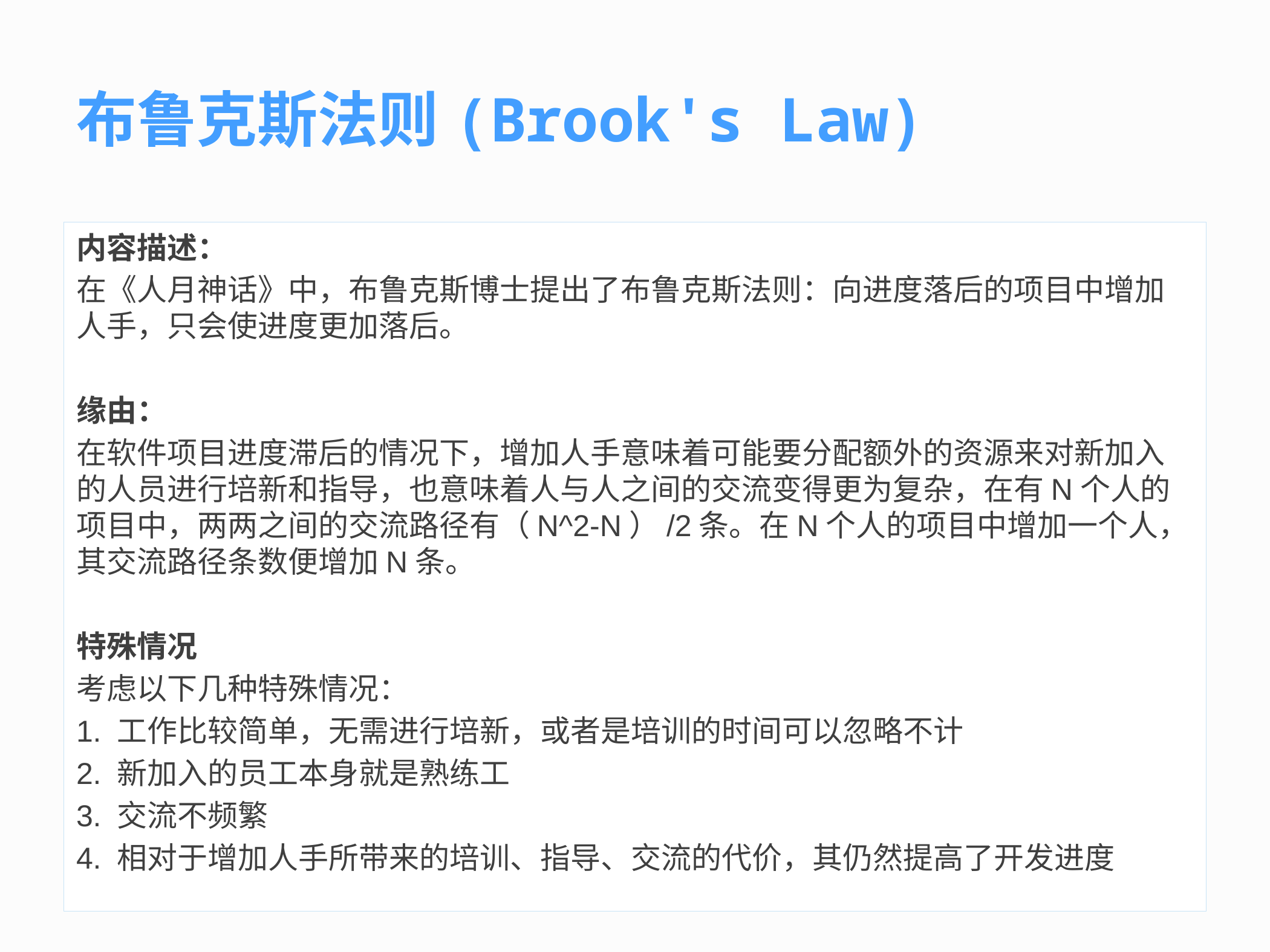

# 布鲁克斯法则(Brook's Law)
内容描述：
在《人月神话》中，布鲁克斯博士提出了布鲁克斯法则：向进度落后的项目中增加人手，只会使进度更加落后。

缘由：
在软件项目进度滞后的情况下，增加人手意味着可能要分配额外的资源来对新加入的人员进行培新和指导，也意味着人与人之间的交流变得更为复杂，在有N个人的项目中，两两之间的交流路径有（N^2-N）/2条。在N个人的项目中增加一个人，其交流路径条数便增加N条。

特殊情况
考虑以下几种特殊情况：
1. 工作比较简单，无需进行培新，或者是培训的时间可以忽略不计
2. 新加入的员工本身就是熟练工
3. 交流不频繁
4. 相对于增加人手所带来的培训、指导、交流的代价，其仍然提高了开发进度